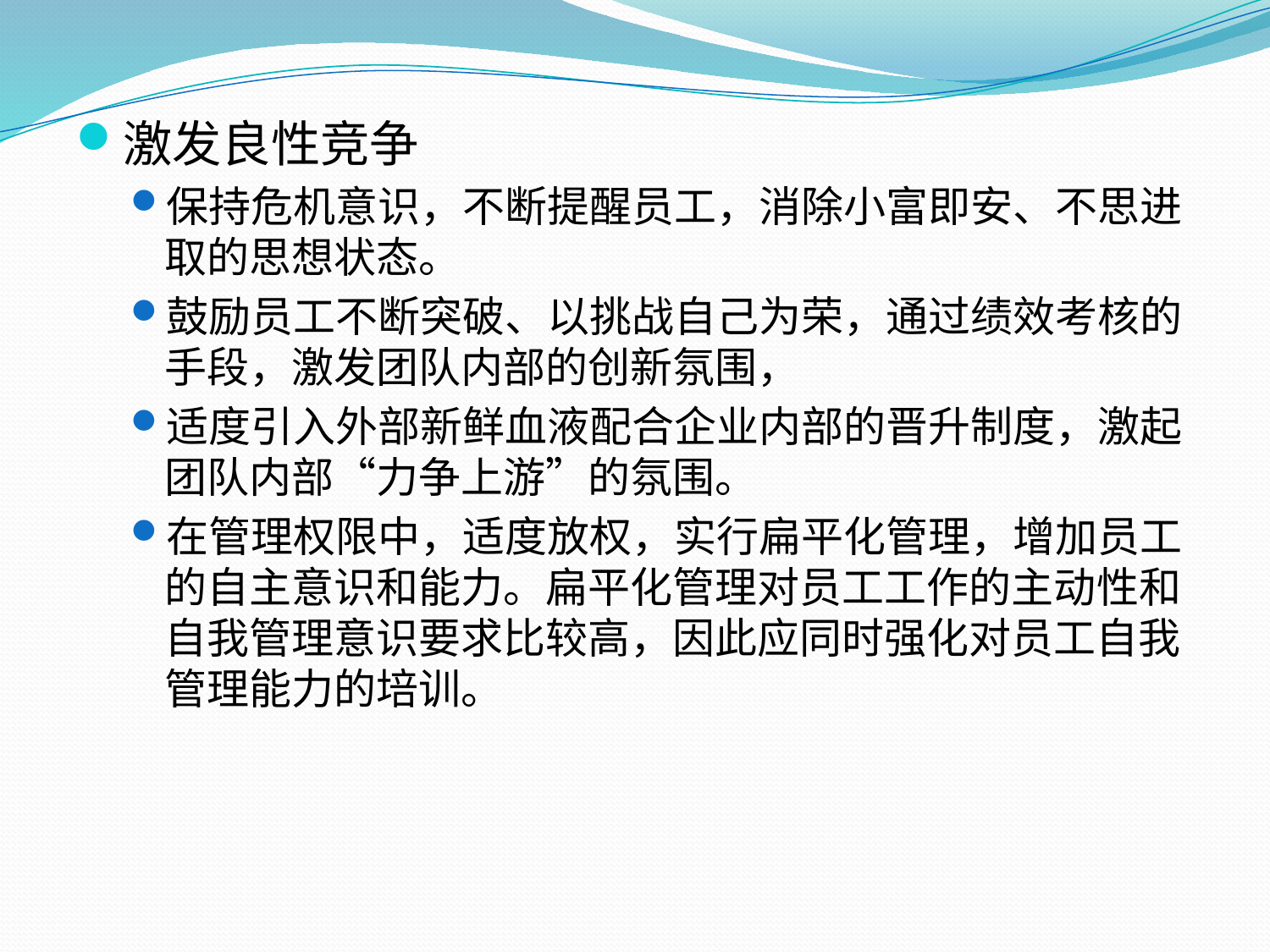

激发良性竞争
保持危机意识，不断提醒员工，消除小富即安、不思进取的思想状态。
鼓励员工不断突破、以挑战自己为荣，通过绩效考核的手段，激发团队内部的创新氛围，
适度引入外部新鲜血液配合企业内部的晋升制度，激起团队内部“力争上游”的氛围。
在管理权限中，适度放权，实行扁平化管理，增加员工的自主意识和能力。扁平化管理对员工工作的主动性和自我管理意识要求比较高，因此应同时强化对员工自我管理能力的培训。